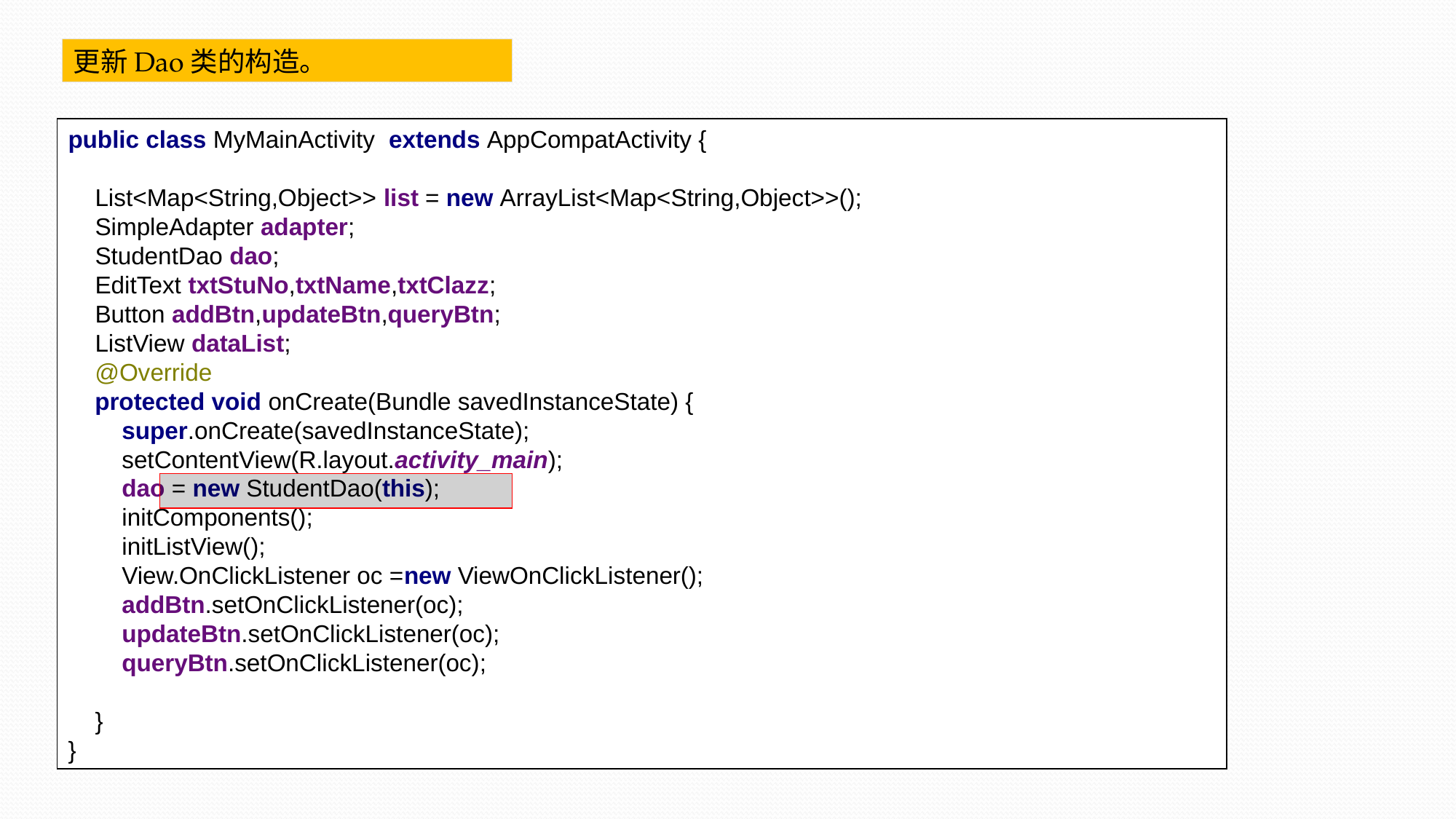

更新Dao类的构造。
public class MyMainActivity  extends AppCompatActivity {
    List<Map<String,Object>> list = new ArrayList<Map<String,Object>>();
    SimpleAdapter adapter;
    StudentDao dao;
    EditText txtStuNo,txtName,txtClazz;
    Button addBtn,updateBtn,queryBtn;
    ListView dataList;
    @Override
    protected void onCreate(Bundle savedInstanceState) {
        super.onCreate(savedInstanceState);
        setContentView(R.layout.activity_main);
        dao = new StudentDao(this);
        initComponents();
        initListView();
        View.OnClickListener oc =new ViewOnClickListener();
        addBtn.setOnClickListener(oc);
        updateBtn.setOnClickListener(oc);
        queryBtn.setOnClickListener(oc);
    }
}